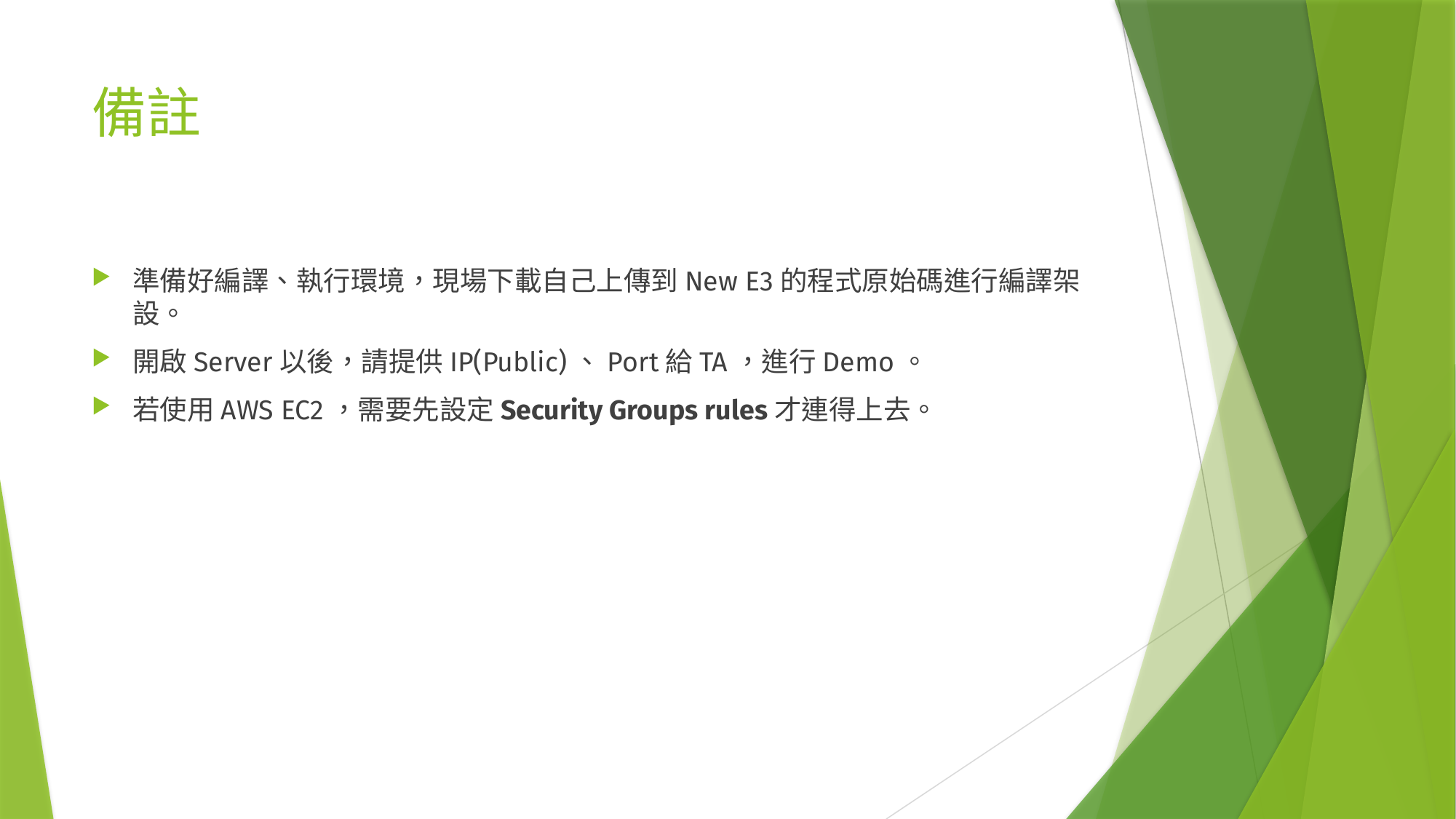

# 備註
準備好編譯、執行環境，現場下載自己上傳到New E3的程式原始碼進行編譯架設。
開啟Server以後，請提供IP(Public)、Port給TA，進行Demo。
若使用AWS EC2，需要先設定Security Groups rules才連得上去。